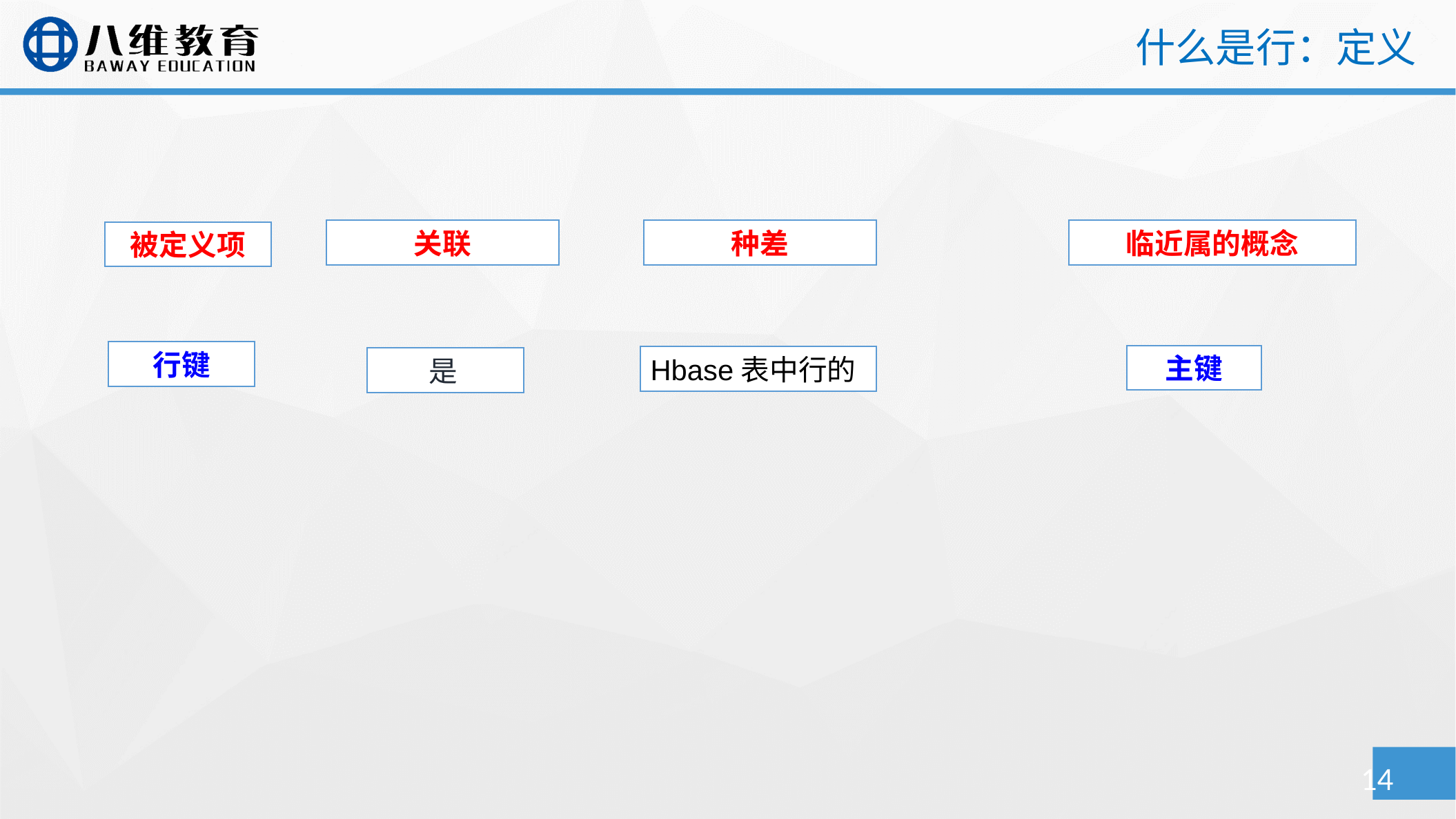

什么是行：定义
临近属的概念
关联
种差
被定义项
行键
主键
Hbase表中行的
       是